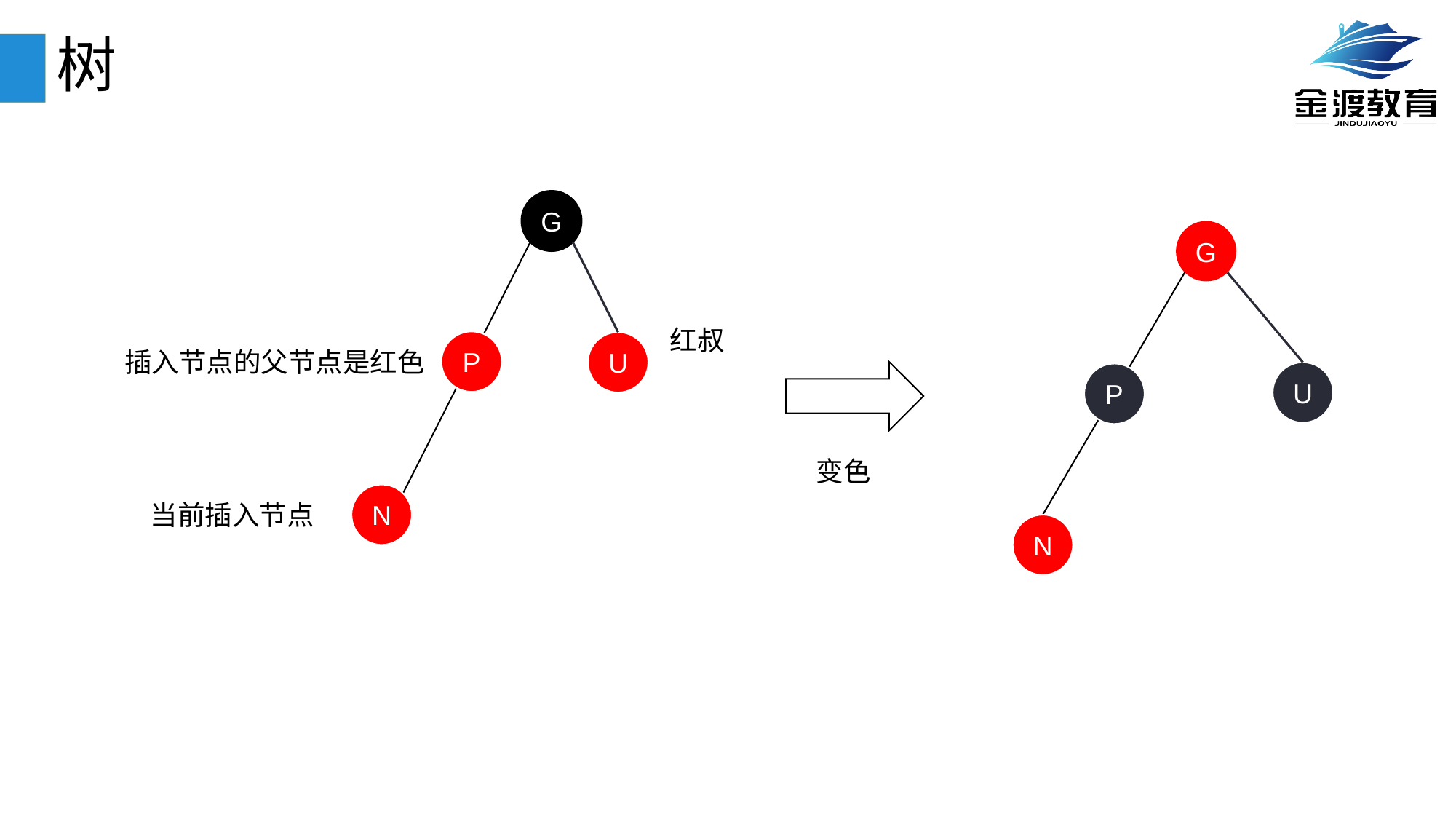

# 树
G
G
红叔
P
U
插入节点的父节点是红色

U
P
变色
N
当前插入节点
N